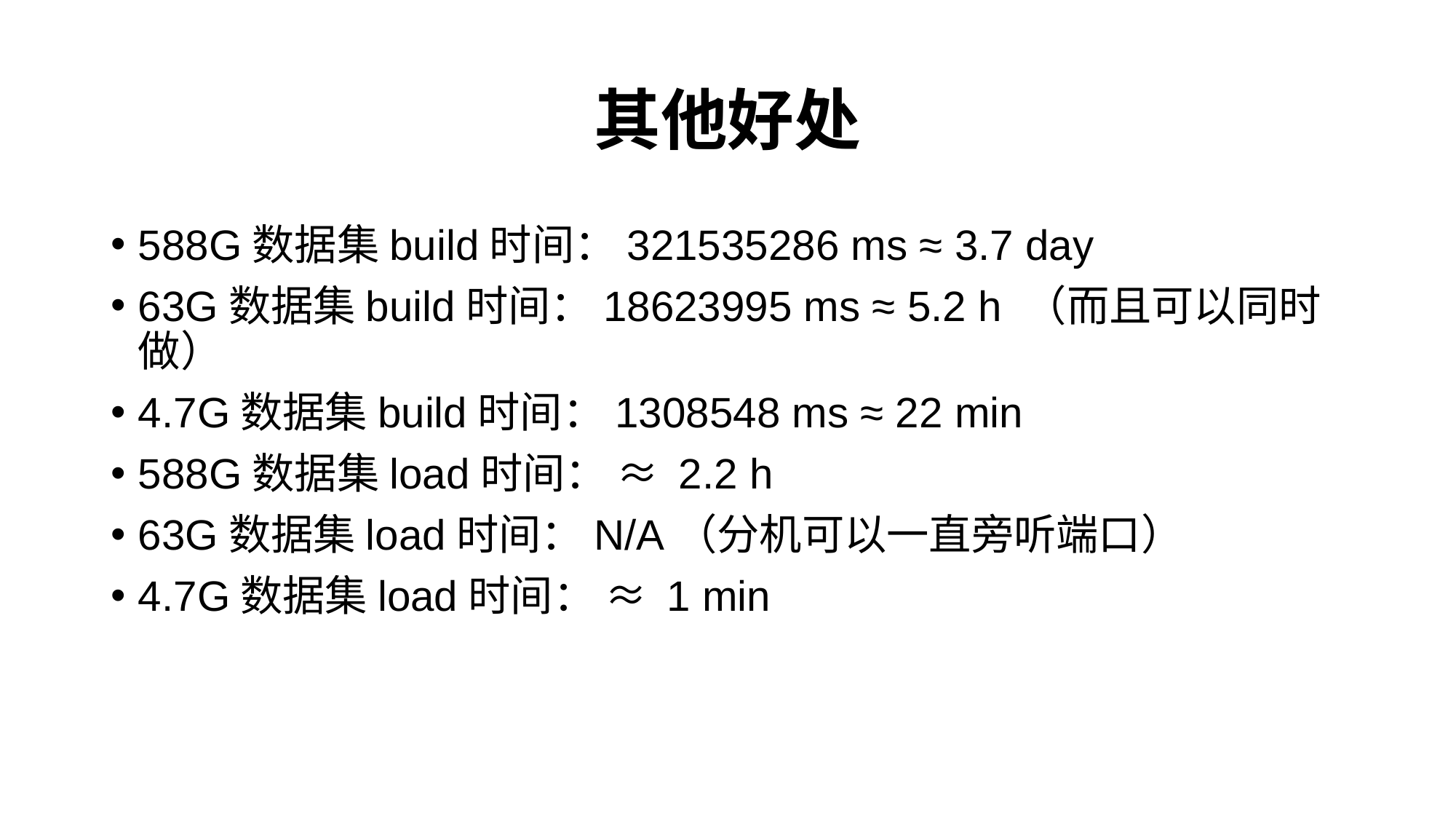

# 其他好处
588G数据集build时间：321535286 ms ≈ 3.7 day
63G数据集build时间：18623995 ms ≈ 5.2 h （而且可以同时做）
4.7G数据集build时间：1308548 ms ≈ 22 min
588G数据集load时间： ≈ 2.2 h
63G数据集load时间：N/A（分机可以一直旁听端口）
4.7G数据集load时间： ≈ 1 min